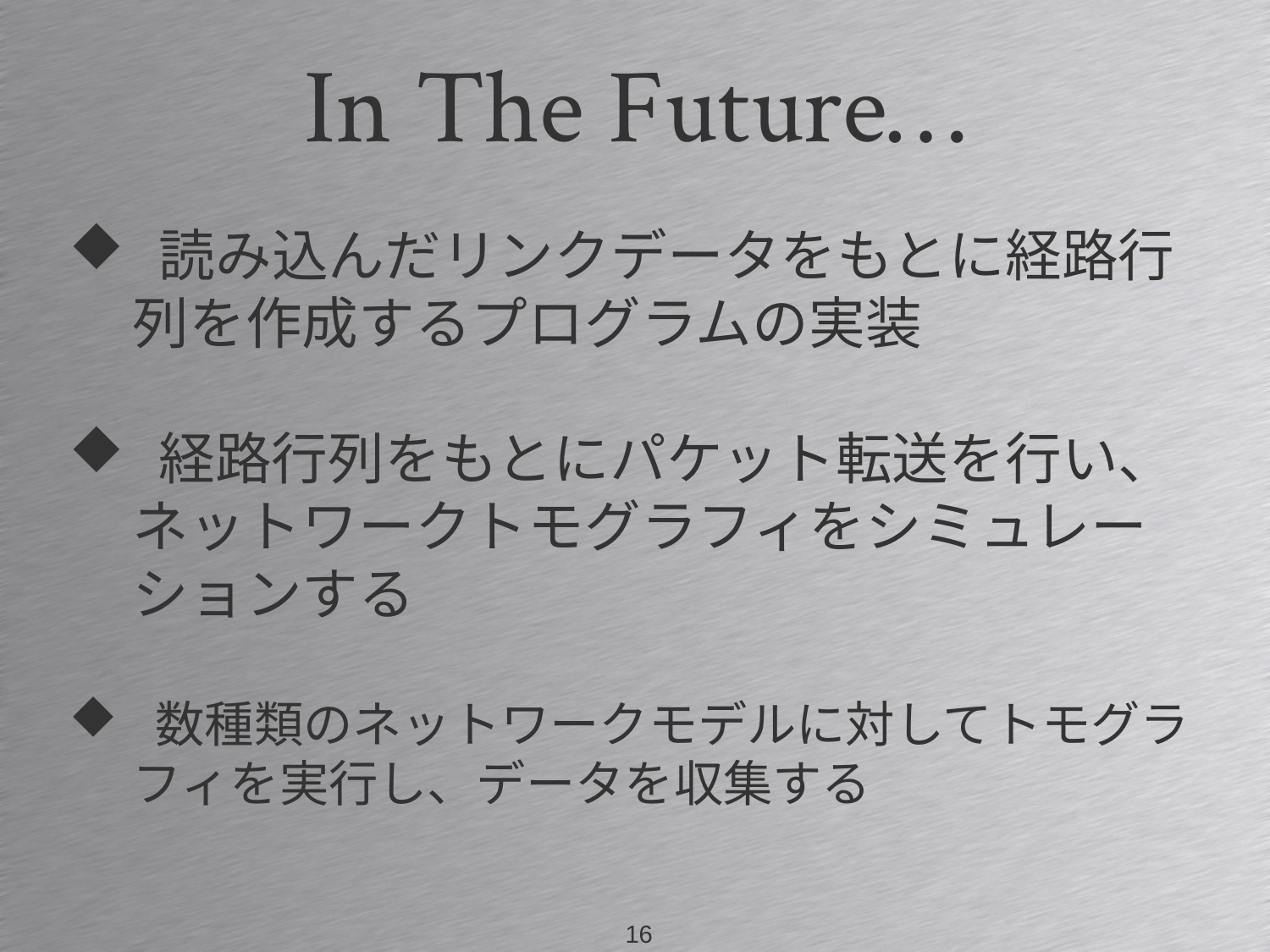

In The Future…
 読み込んだリンクデータをもとに経路行列を作成するプログラムの実装

 経路行列をもとにパケット転送を行い、ネットワークトモグラフィをシミュレーションする

 数種類のネットワークモデルに対してトモグラフィを実行し、データを収集する
16